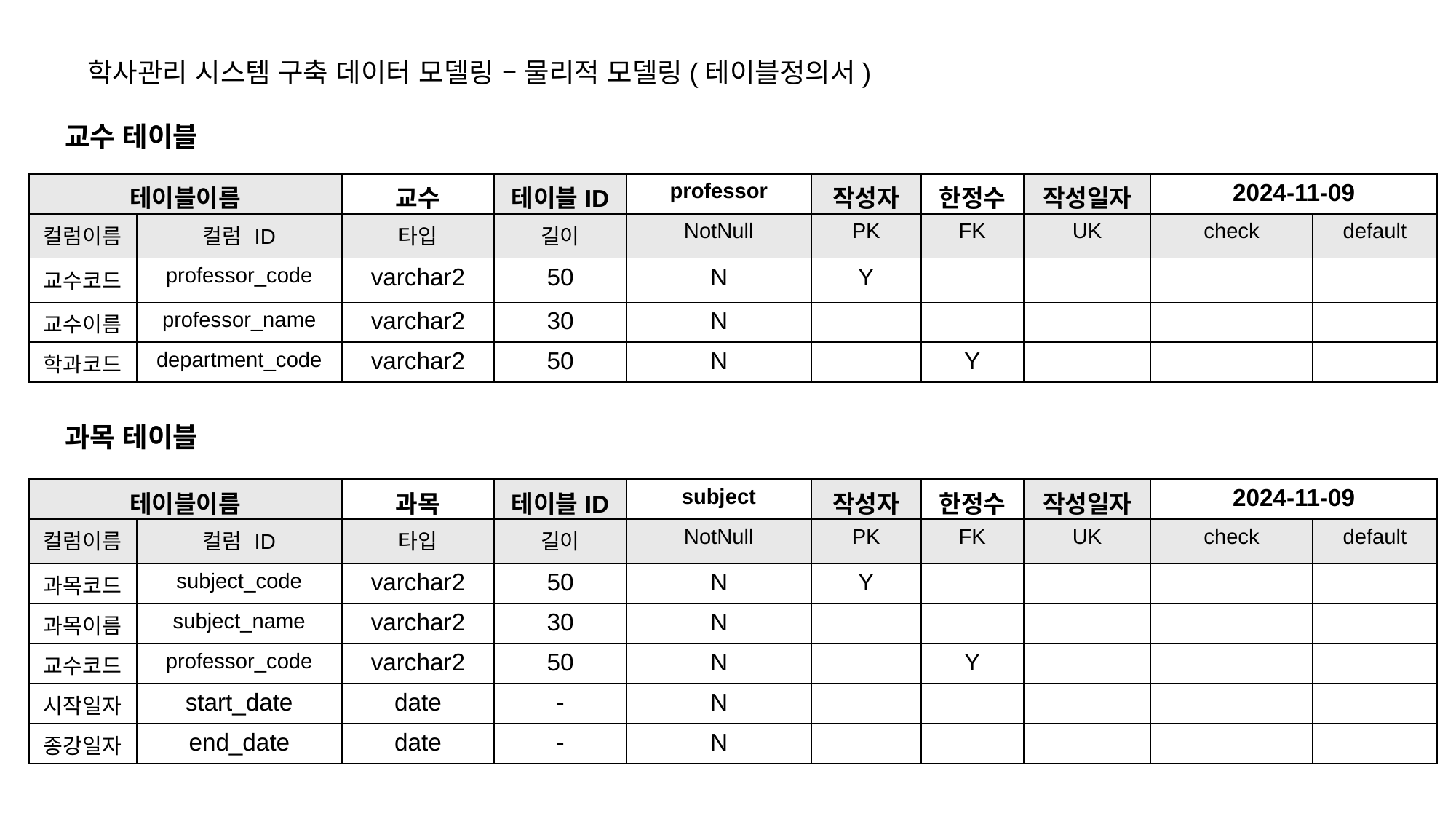

학사관리 시스템 구축 데이터 모델링 – 물리적 모델링(테이블정의서)
교수 테이블
| 테이블이름 |  | 교수 | 테이블ID | professor | 작성자 | 한정수 | 작성일자 | 2024-11-09 |  |
| --- | --- | --- | --- | --- | --- | --- | --- | --- | --- |
| 컬럼이름 | 컬럼 ID | 타입 | 길이 | NotNull | PK | FK | UK | check | default |
| 교수코드 | professor\_code | varchar2 | 50 | N | Y |  |  |  |  |
| 교수이름 | professor\_name | varchar2 | 30 | N |  |  |  |  |  |
| 학과코드 | department\_code | varchar2 | 50 | N |  | Y |  |  |  |
과목 테이블
| 테이블이름 |  | 과목 | 테이블ID | subject | 작성자 | 한정수 | 작성일자 | 2024-11-09 |  |
| --- | --- | --- | --- | --- | --- | --- | --- | --- | --- |
| 컬럼이름 | 컬럼 ID | 타입 | 길이 | NotNull | PK | FK | UK | check | default |
| 과목코드 | subject\_code | varchar2 | 50 | N | Y |  |  |  |  |
| 과목이름 | subject\_name | varchar2 | 30 | N |  |  |  |  |  |
| 교수코드 | professor\_code | varchar2 | 50 | N |  | Y |  |  |  |
| 시작일자 | start\_date | date | - | N |  |  |  |  |  |
| 종강일자 | end\_date | date | - | N |  |  |  |  |  |